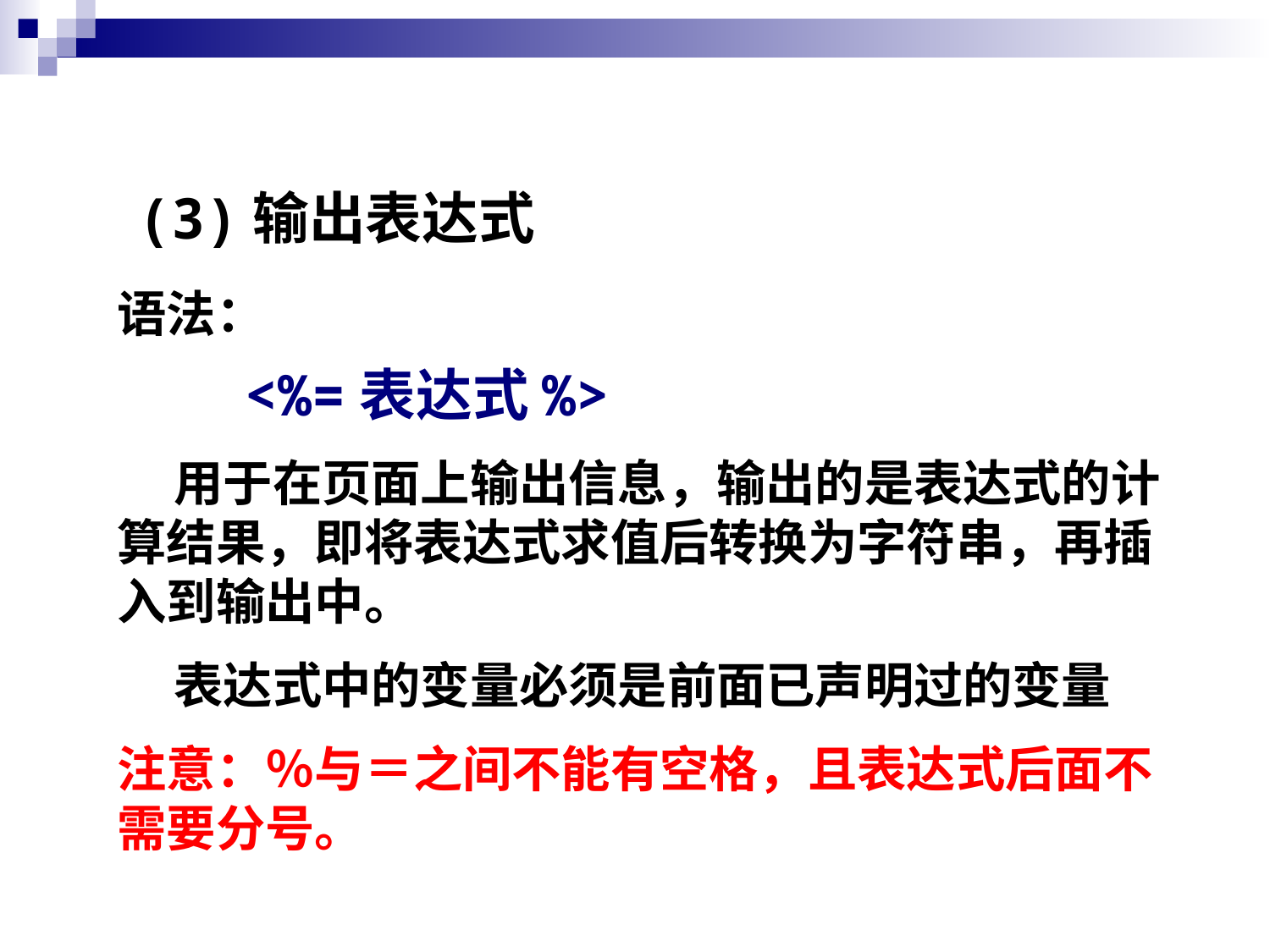

(3)输出表达式
语法：
	<%=表达式%>
    用于在页面上输出信息，输出的是表达式的计算结果，即将表达式求值后转换为字符串，再插入到输出中。
    表达式中的变量必须是前面已声明过的变量
注意：％与＝之间不能有空格，且表达式后面不需要分号。
15